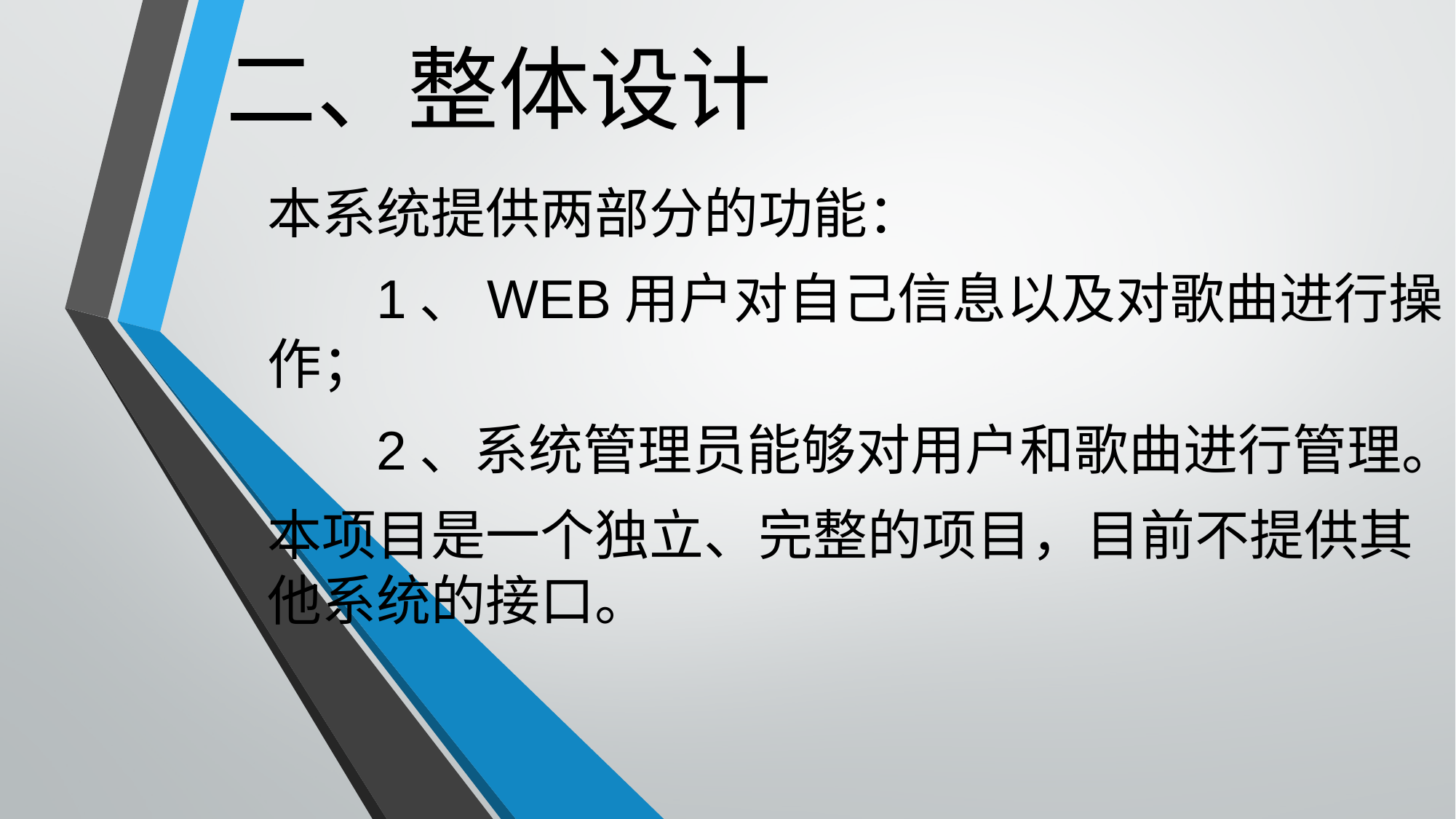

# 二、整体设计
本系统提供两部分的功能：
	1、WEB用户对自己信息以及对歌曲进行操作；
	2、系统管理员能够对用户和歌曲进行管理。
本项目是一个独立、完整的项目，目前不提供其他系统的接口。